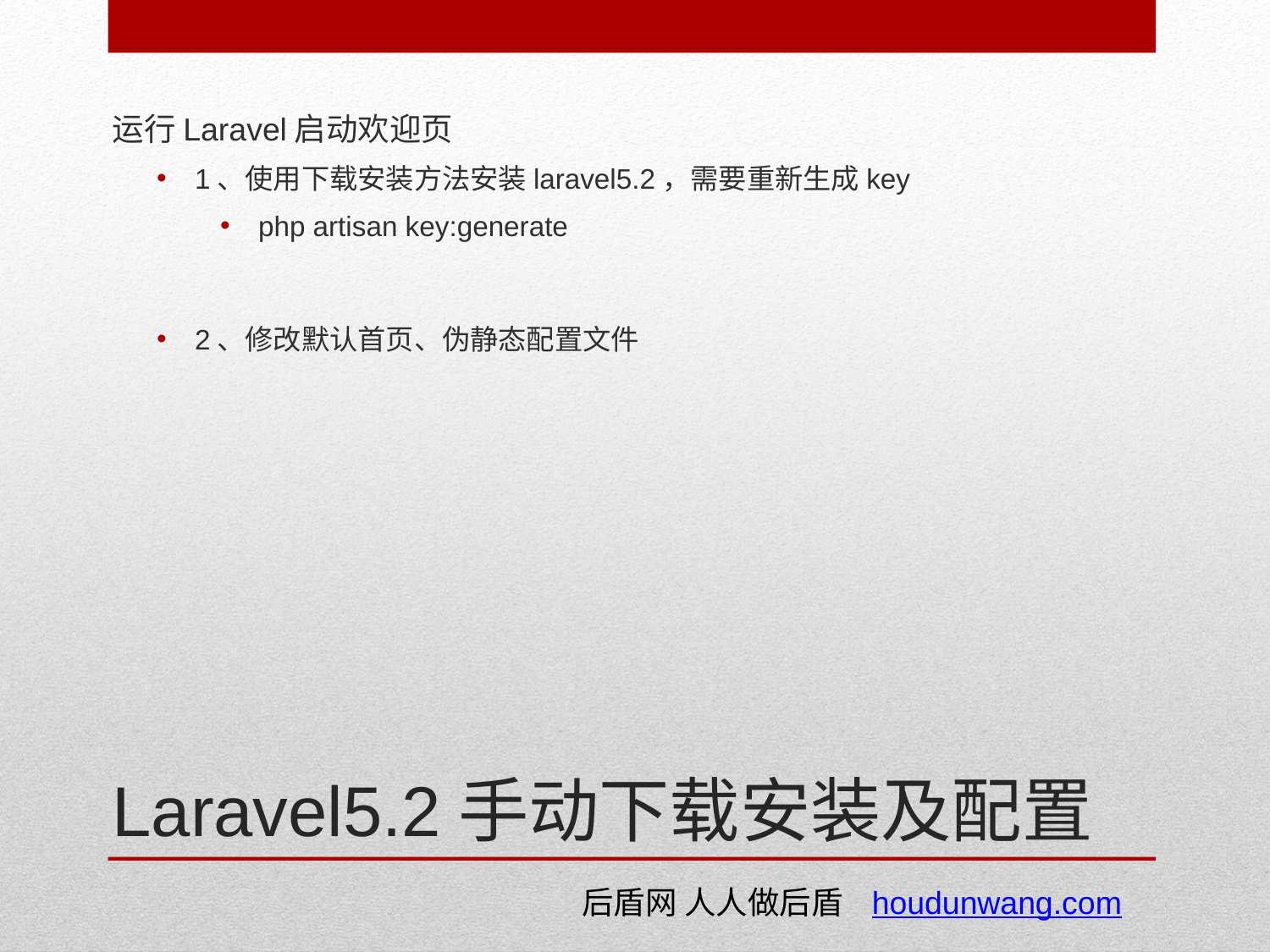

运行Laravel启动欢迎页
1、使用下载安装方法安装laravel5.2，需要重新生成key
php artisan key:generate

2、修改默认首页、伪静态配置文件
Laravel5.2手动下载安装及配置